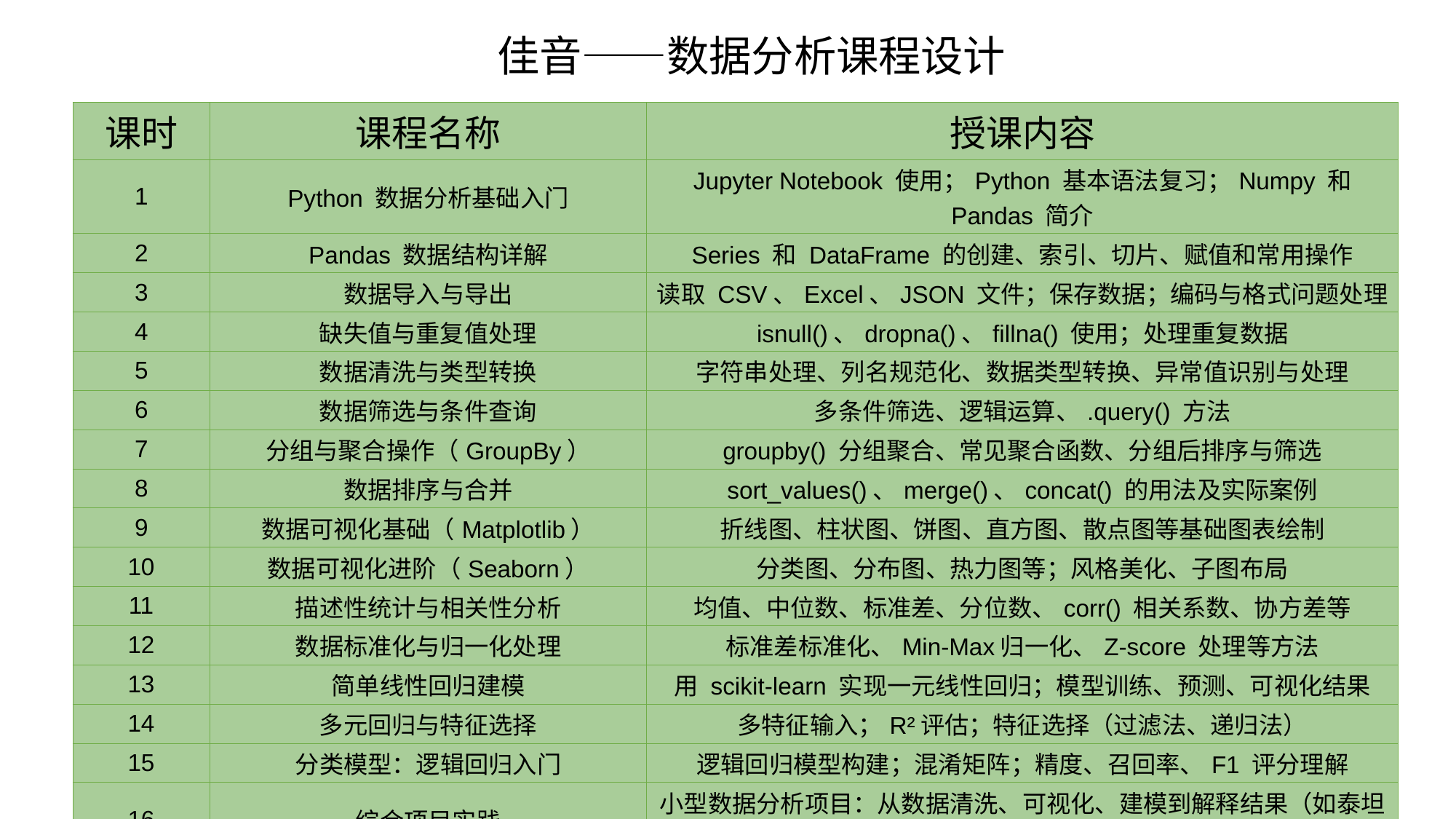

佳音——数据分析课程设计
| 课时 | 课程名称 | 授课内容 |
| --- | --- | --- |
| 1 | Python 数据分析基础入门 | Jupyter Notebook 使用；Python 基本语法复习；Numpy 和 Pandas 简介 |
| 2 | Pandas 数据结构详解 | Series 和 DataFrame 的创建、索引、切片、赋值和常用操作 |
| 3 | 数据导入与导出 | 读取 CSV、Excel、JSON 文件；保存数据；编码与格式问题处理 |
| 4 | 缺失值与重复值处理 | isnull()、dropna()、fillna() 使用；处理重复数据 |
| 5 | 数据清洗与类型转换 | 字符串处理、列名规范化、数据类型转换、异常值识别与处理 |
| 6 | 数据筛选与条件查询 | 多条件筛选、逻辑运算、.query() 方法 |
| 7 | 分组与聚合操作（GroupBy） | groupby() 分组聚合、常见聚合函数、分组后排序与筛选 |
| 8 | 数据排序与合并 | sort\_values()、merge()、concat() 的用法及实际案例 |
| 9 | 数据可视化基础（Matplotlib） | 折线图、柱状图、饼图、直方图、散点图等基础图表绘制 |
| 10 | 数据可视化进阶（Seaborn） | 分类图、分布图、热力图等；风格美化、子图布局 |
| 11 | 描述性统计与相关性分析 | 均值、中位数、标准差、分位数、corr() 相关系数、协方差等 |
| 12 | 数据标准化与归一化处理 | 标准差标准化、Min-Max归一化、Z-score 处理等方法 |
| 13 | 简单线性回归建模 | 用 scikit-learn 实现一元线性回归；模型训练、预测、可视化结果 |
| 14 | 多元回归与特征选择 | 多特征输入；R²评估；特征选择（过滤法、递归法） |
| 15 | 分类模型：逻辑回归入门 | 逻辑回归模型构建；混淆矩阵；精度、召回率、F1 评分理解 |
| 16 | 综合项目实践 | 小型数据分析项目：从数据清洗、可视化、建模到解释结果（如泰坦尼克号、房价预测等） |